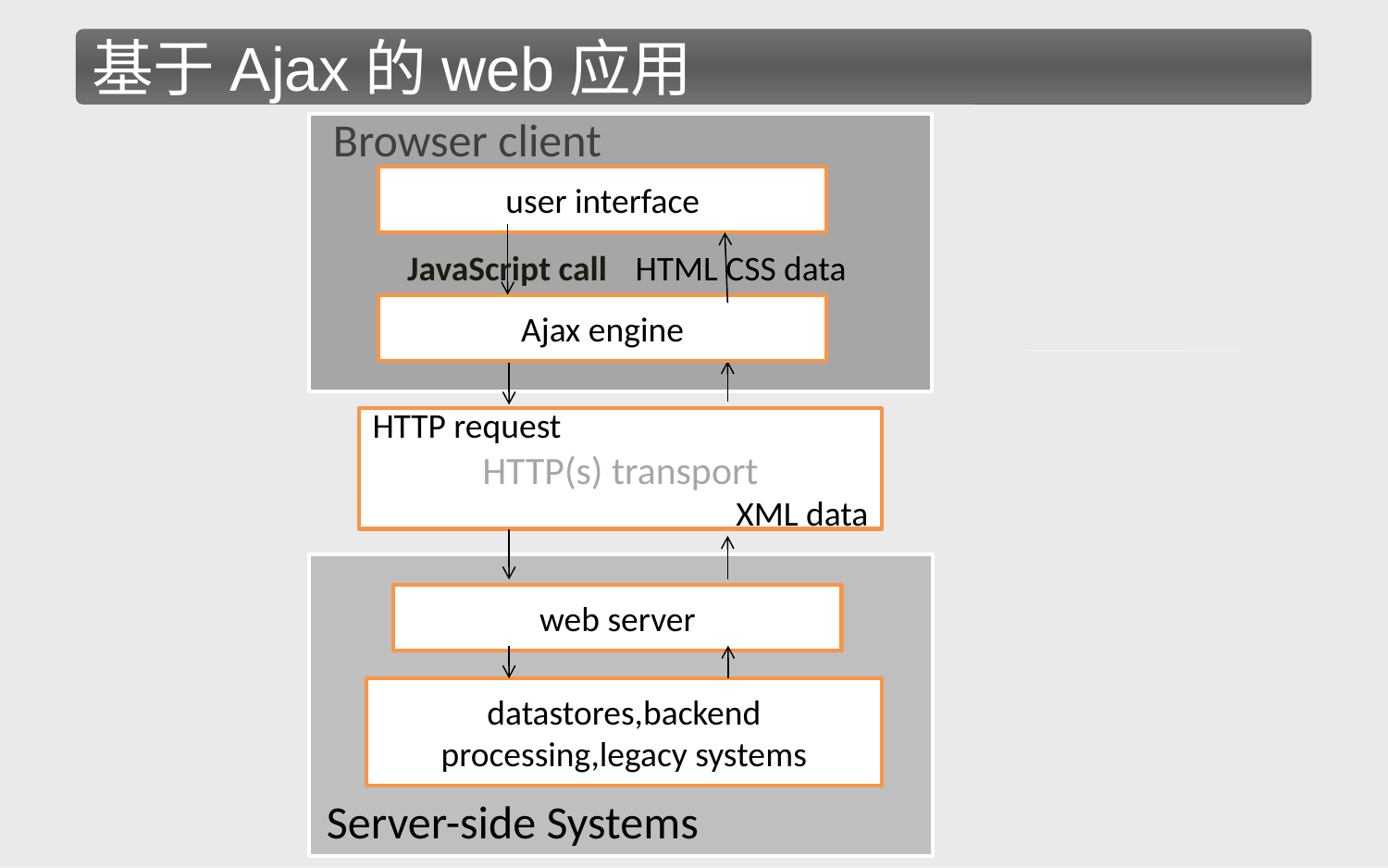

基于Ajax的web应用
Browser client

user interface
HTML CSS data
JavaScript call
Ajax engine
HTTP request
HTTP(s) transport
XML data

web server
datastores,backend
processing,legacy systems
Server-side Systems